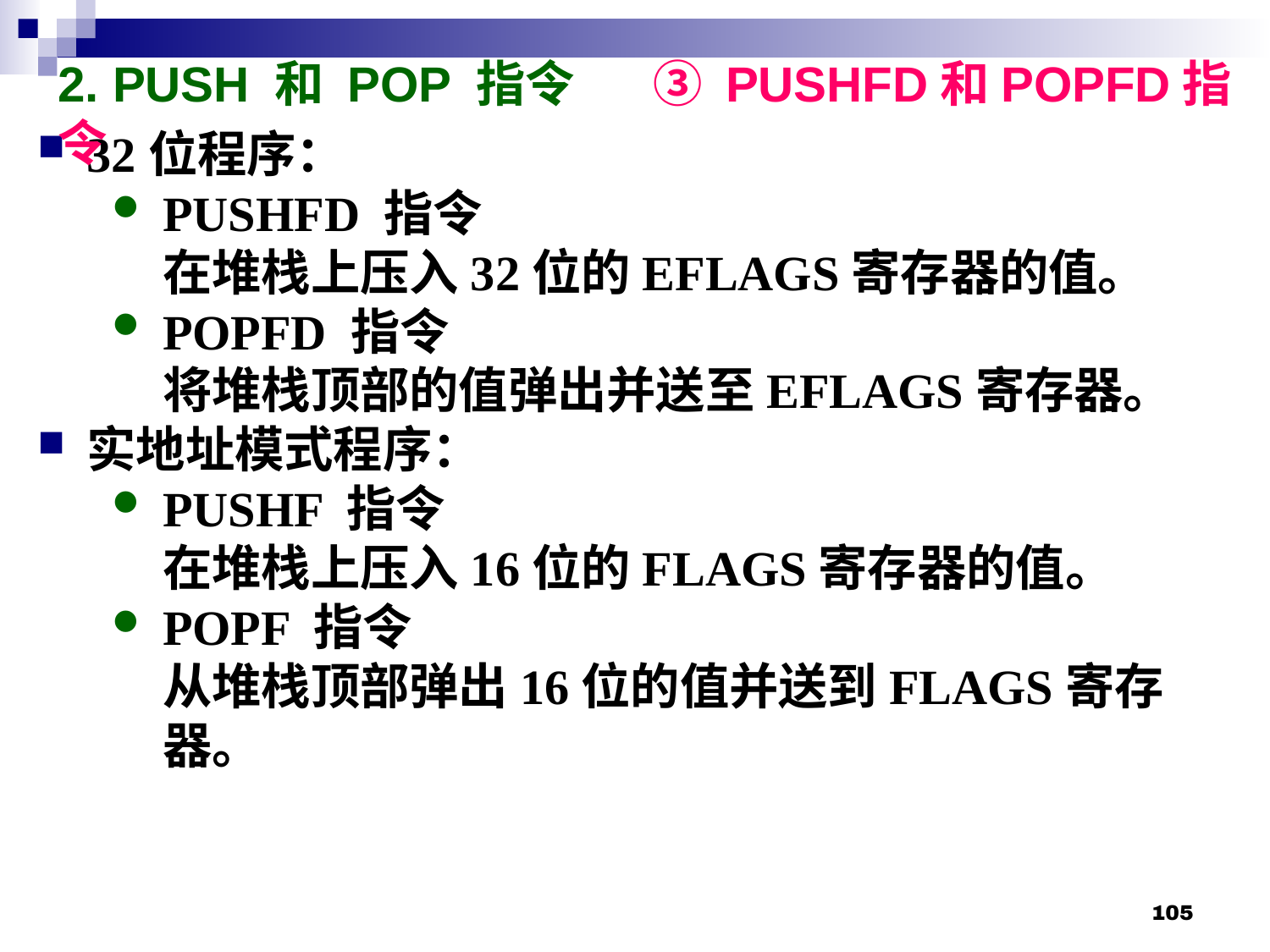

# 2. PUSH 和 POP 指令       ③ PUSHFD和POPFD指令
32位程序：
PUSHFD 指令
在堆栈上压入32位的EFLAGS寄存器的值。
POPFD 指令
将堆栈顶部的值弹出并送至EFLAGS寄存器。
实地址模式程序：
PUSHF 指令
在堆栈上压入16位的FLAGS寄存器的值。
POPF 指令
从堆栈顶部弹出16位的值并送到FLAGS寄存器。
105